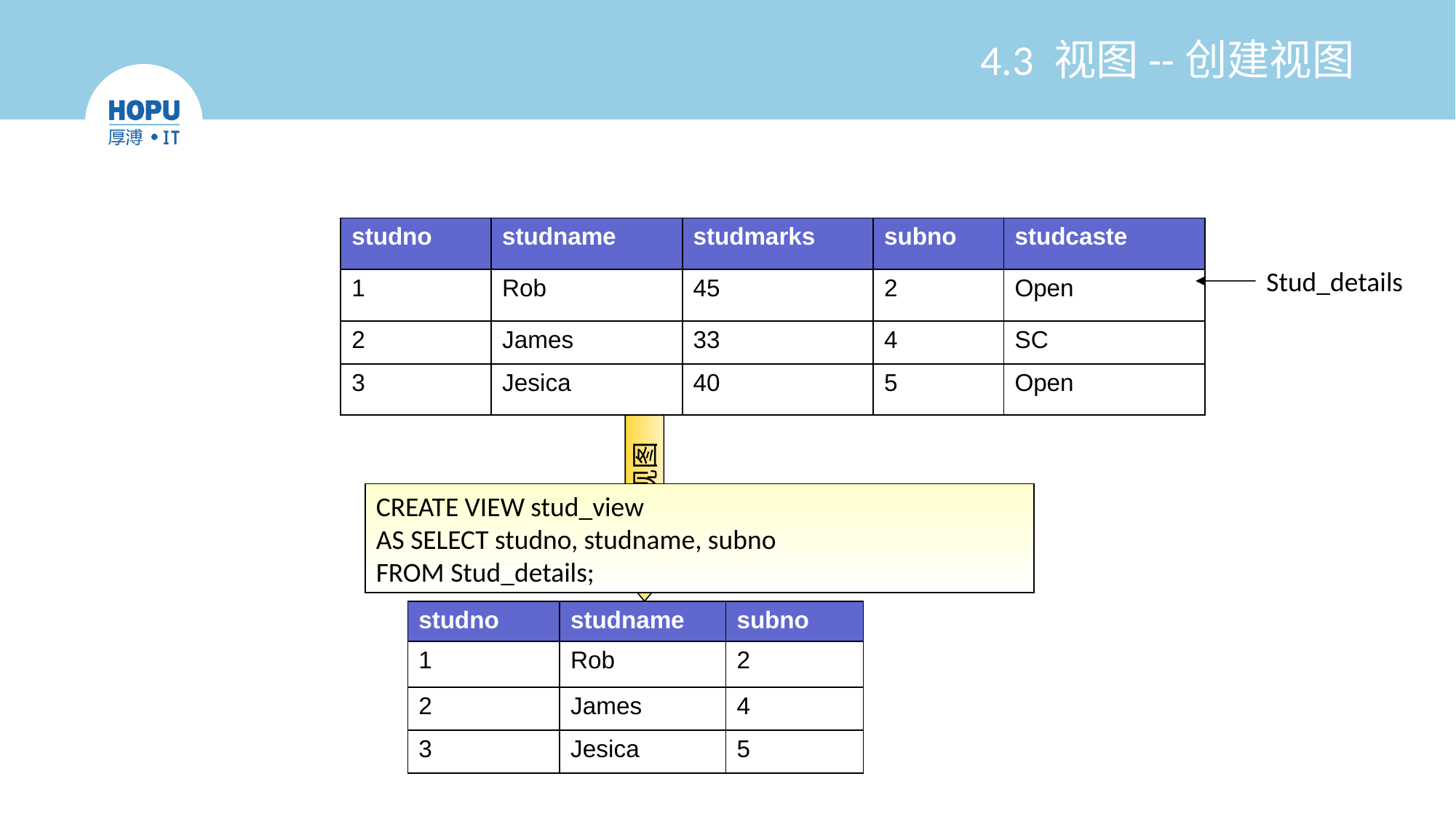

# 4.3 视图--创建视图
| studno | studname | studmarks | subno | studcaste |
| --- | --- | --- | --- | --- |
| 1 | Rob | 45 | 2 | Open |
| 2 | James | 33 | 4 | SC |
| 3 | Jesica | 40 | 5 | Open |
Stud_details

创建视图
CREATE VIEW stud_view
AS SELECT studno, studname, subno
FROM Stud_details;
| studno | studname | subno |
| --- | --- | --- |
| 1 | Rob | 2 |
| 2 | James | 4 |
| 3 | Jesica | 5 |